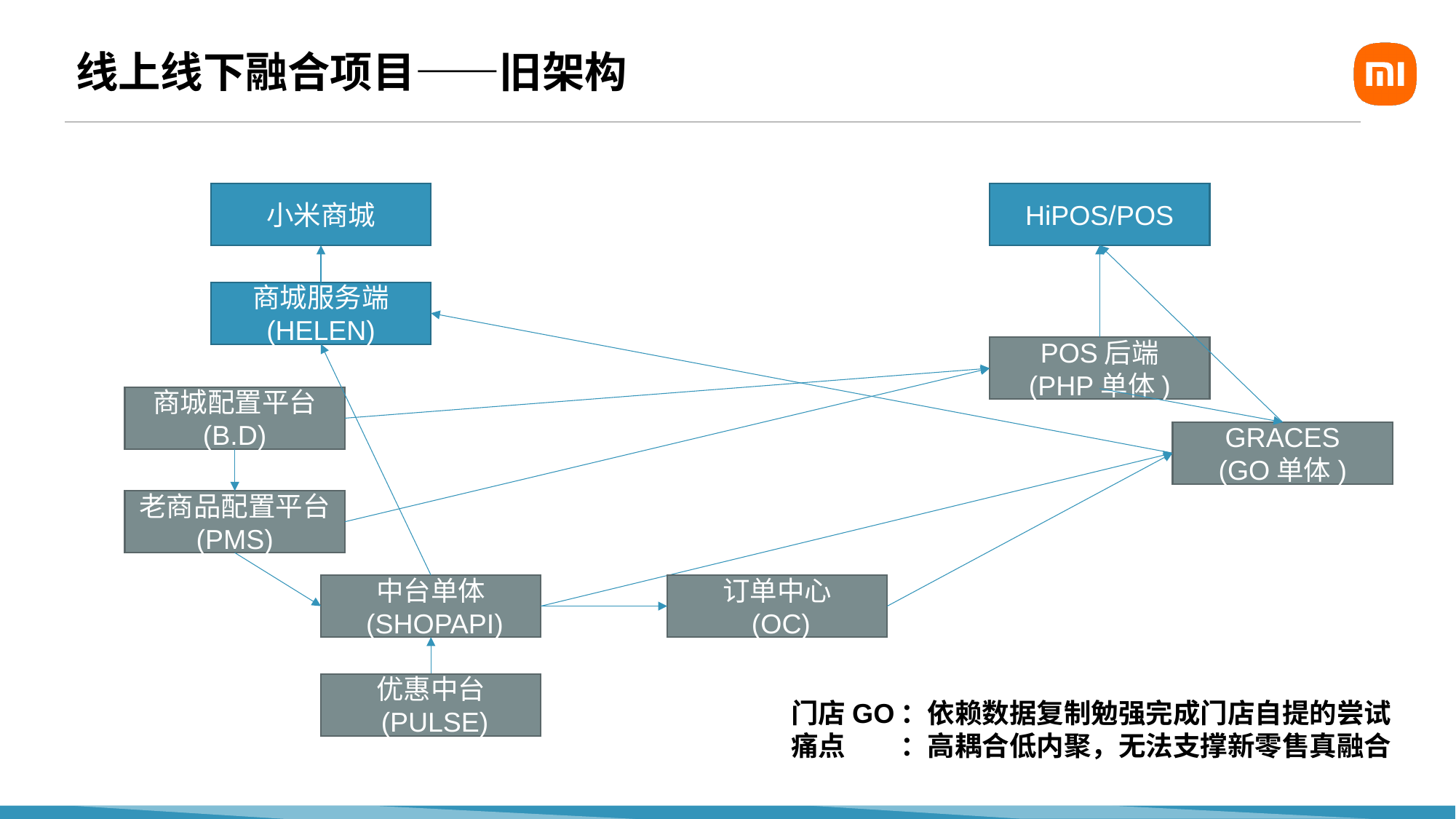

# 线上线下融合项目——旧架构
小米商城
HiPOS/POS
商城服务端
(HELEN)
POS后端
(PHP单体)
商城配置平台
(B.D)
GRACES
(GO单体)
老商品配置平台
(PMS)
中台单体
 (SHOPAPI)
订单中心
 (OC)
优惠中台
 (PULSE)
门店GO	：依赖数据复制勉强完成门店自提的尝试
痛点	：高耦合低内聚，无法支撑新零售真融合